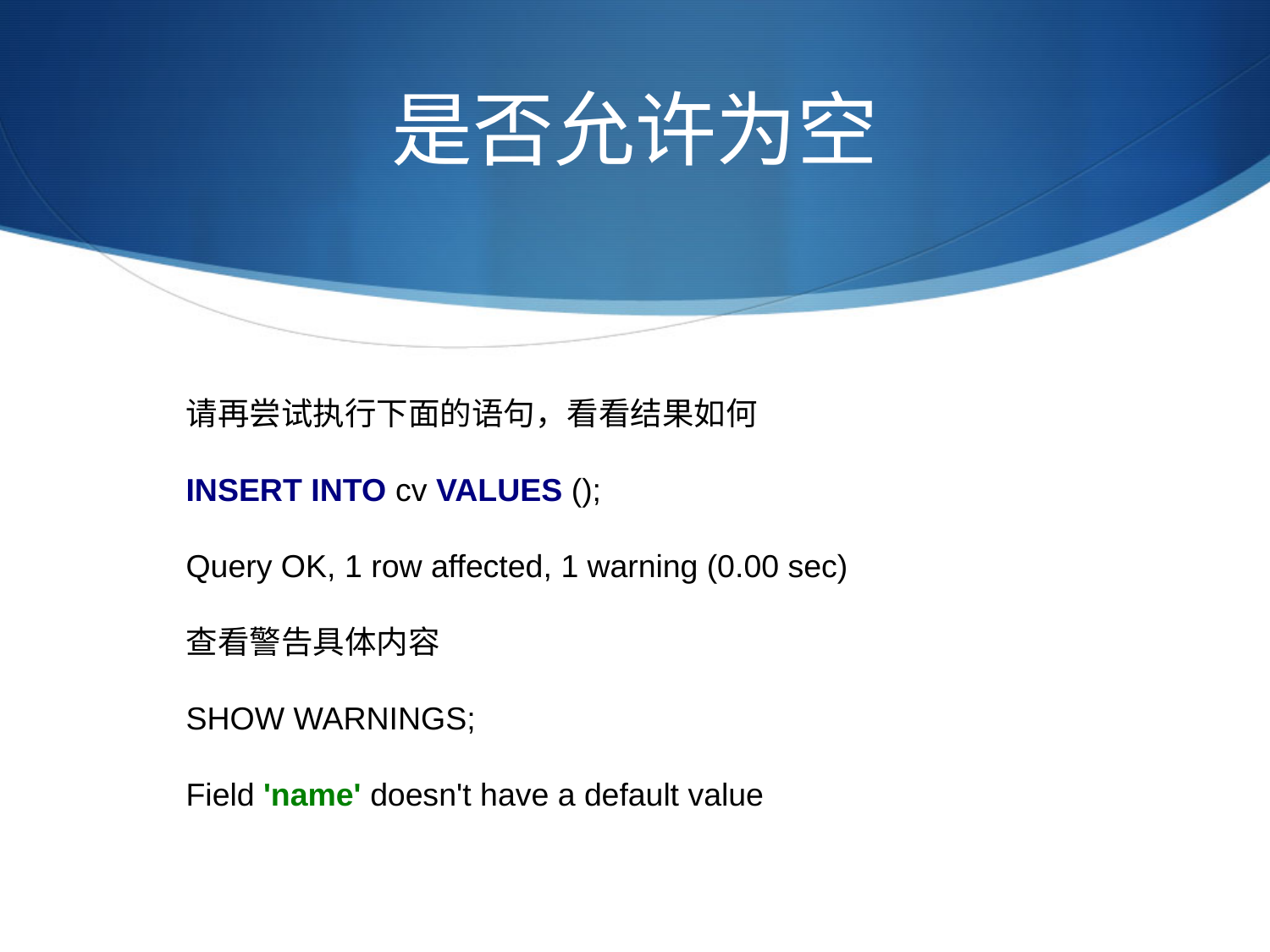

# 是否允许为空
请再尝试执行下面的语句，看看结果如何

INSERT INTO cv VALUES ();

Query OK, 1 row affected, 1 warning (0.00 sec)

查看警告具体内容

SHOW WARNINGS;

Field 'name' doesn't have a default value